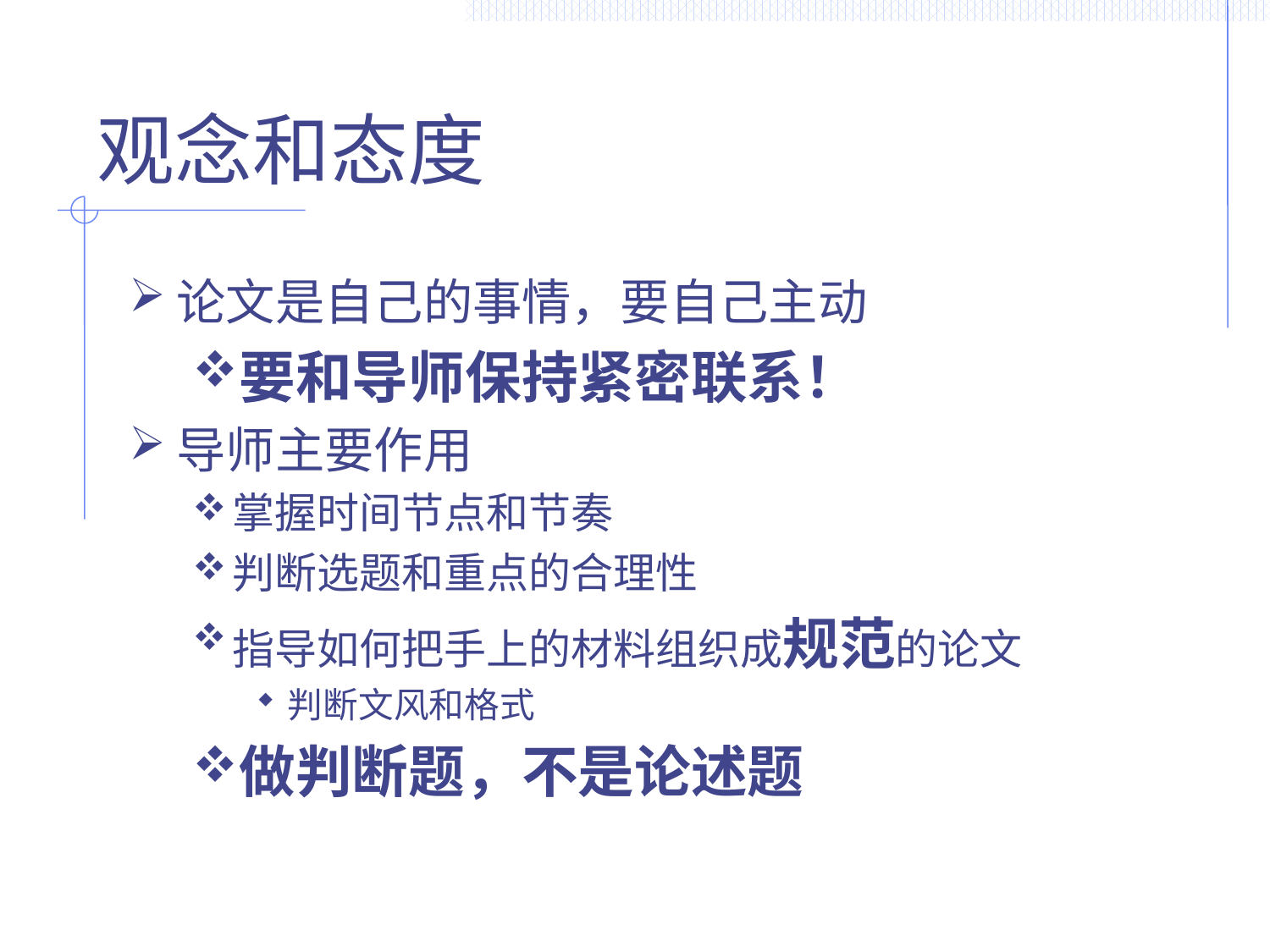

# 观念和态度
论文是自己的事情，要自己主动
要和导师保持紧密联系！
导师主要作用
掌握时间节点和节奏
判断选题和重点的合理性
指导如何把手上的材料组织成规范的论文
判断文风和格式
做判断题，不是论述题